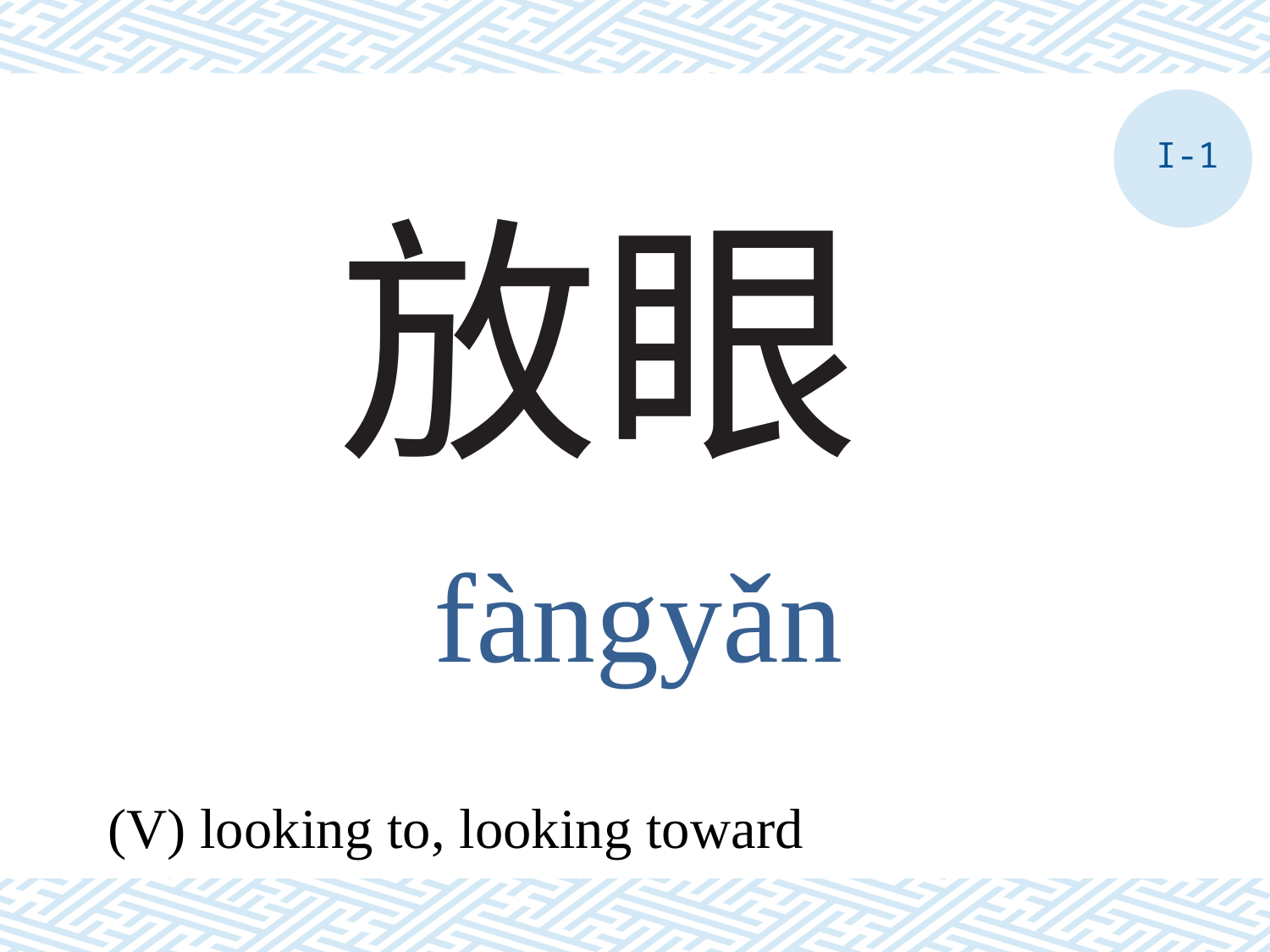

I-1

# 放眼
fàngyǎn
(V) looking to, looking toward